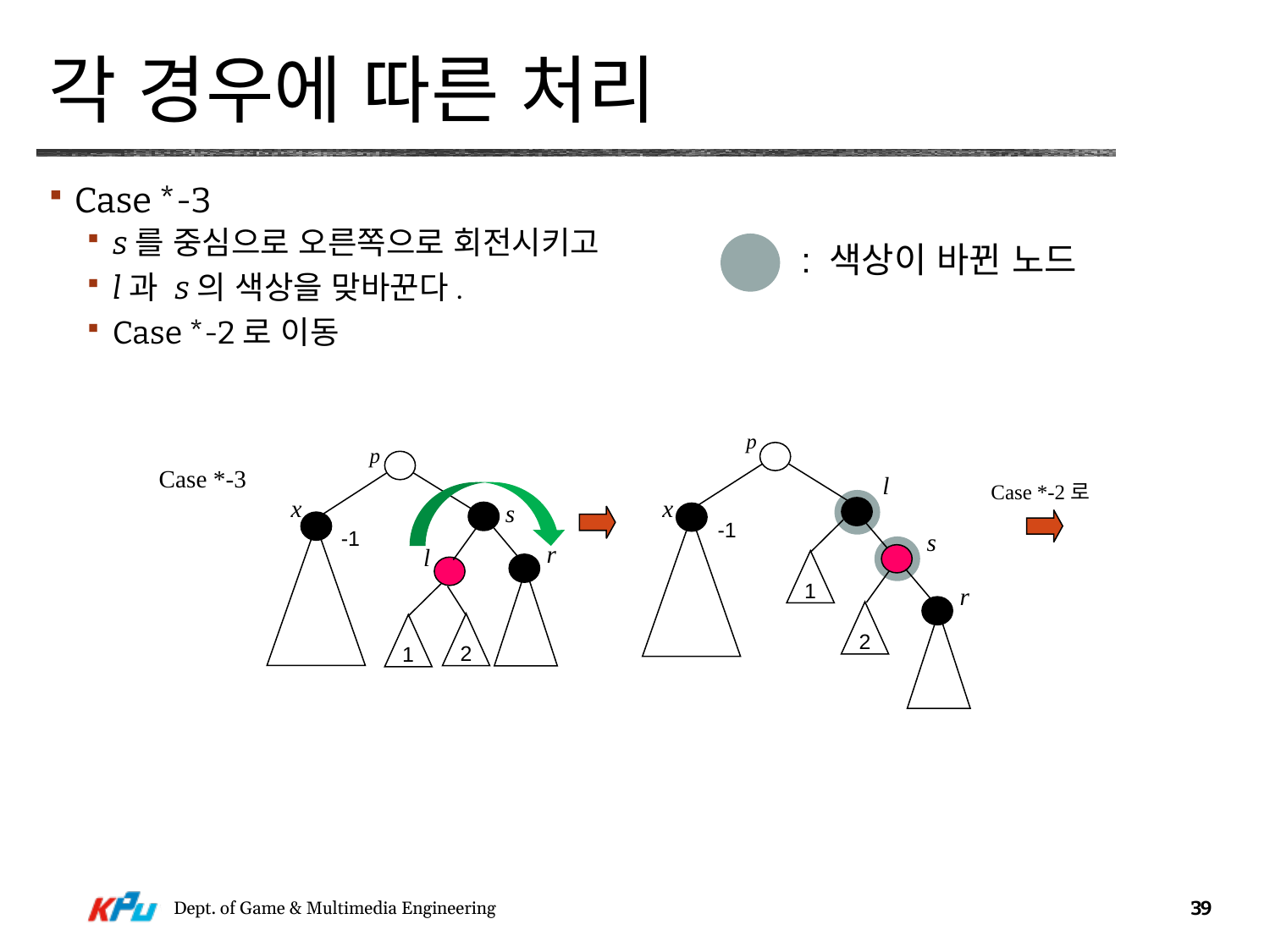

# 각 경우에 따른 처리
Case *-3
s를 중심으로 오른쪽으로 회전시키고
l과 s의 색상을 맞바꾼다.
Case *-2로 이동

: 색상이 바뀐 노드

p
p

Case *-3

l

Case *-2로

x
x
s

-1

-1

s

r
l

1

r

2

2
1

Dept. of Game & Multimedia Engineering
39